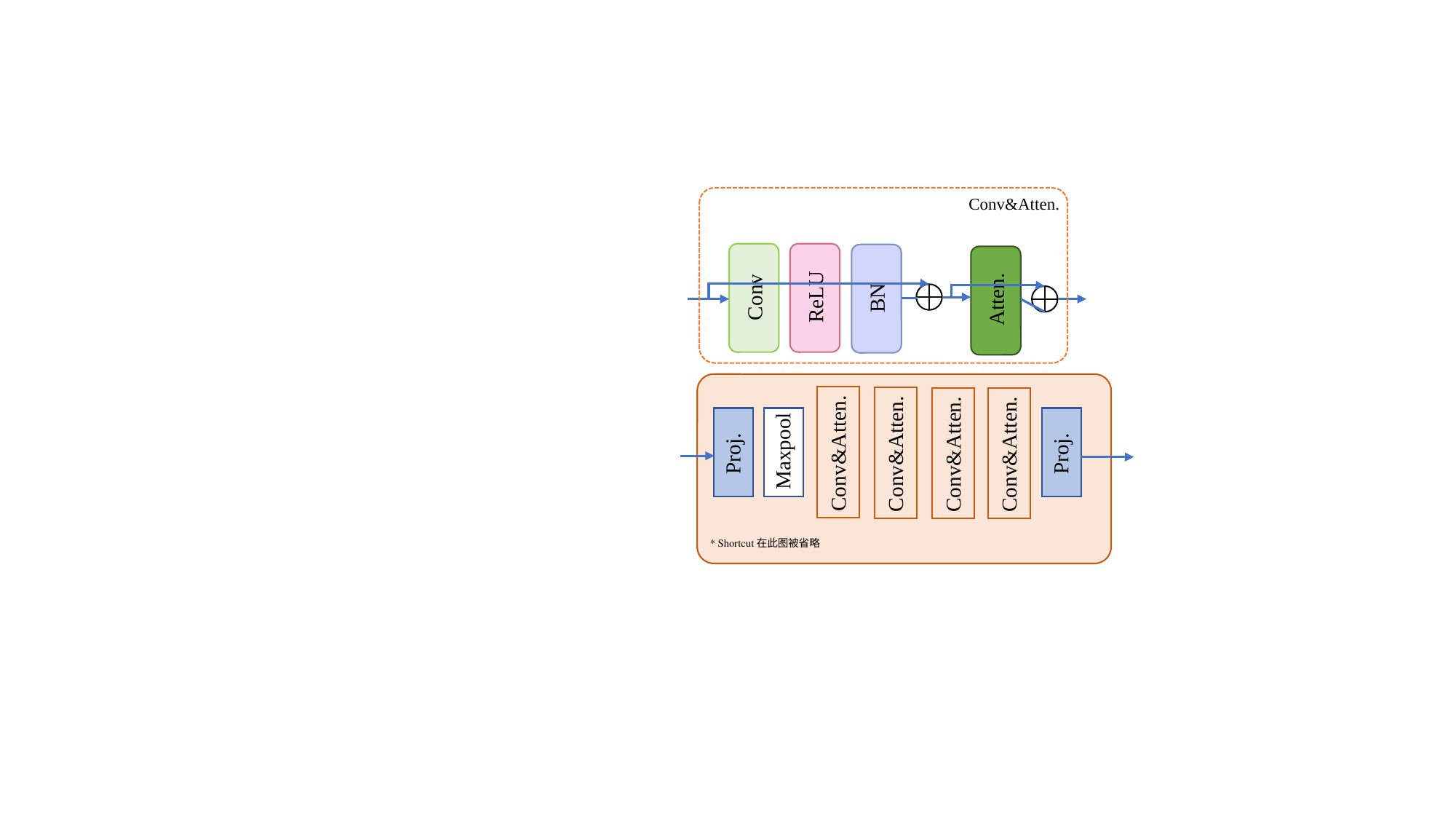

Conv&Atten.

ReLU
Conv
BN
Atten.

Maxpool
Conv&Atten.
Proj.
Proj.
Conv&Atten.
Conv&Atten.
Conv&Atten.
* Shortcut在此图被省略